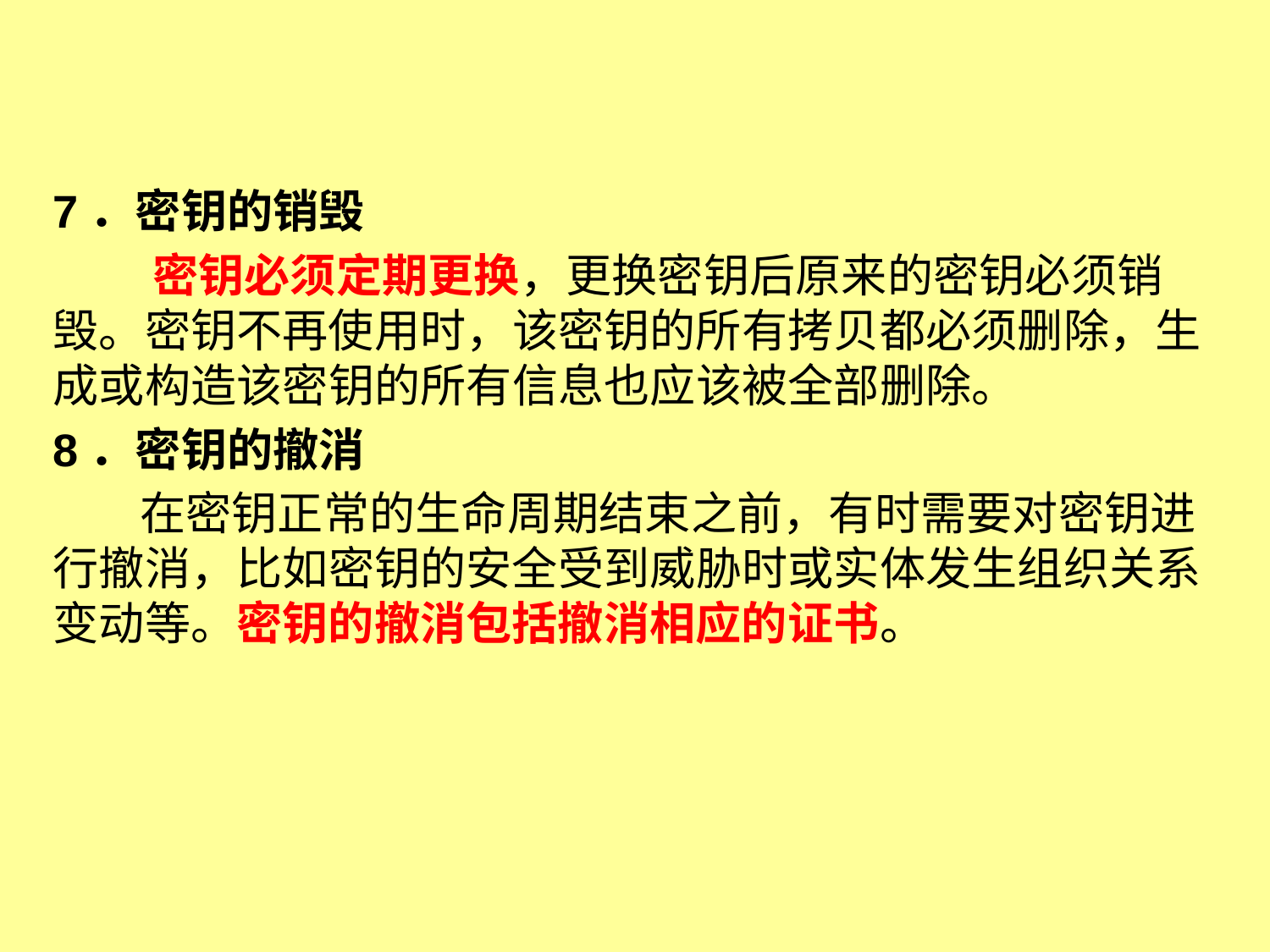

#
7．密钥的销毁
密钥必须定期更换，更换密钥后原来的密钥必须销毁。密钥不再使用时，该密钥的所有拷贝都必须删除，生成或构造该密钥的所有信息也应该被全部删除。
8．密钥的撤消
在密钥正常的生命周期结束之前，有时需要对密钥进行撤消，比如密钥的安全受到威胁时或实体发生组织关系变动等。密钥的撤消包括撤消相应的证书。